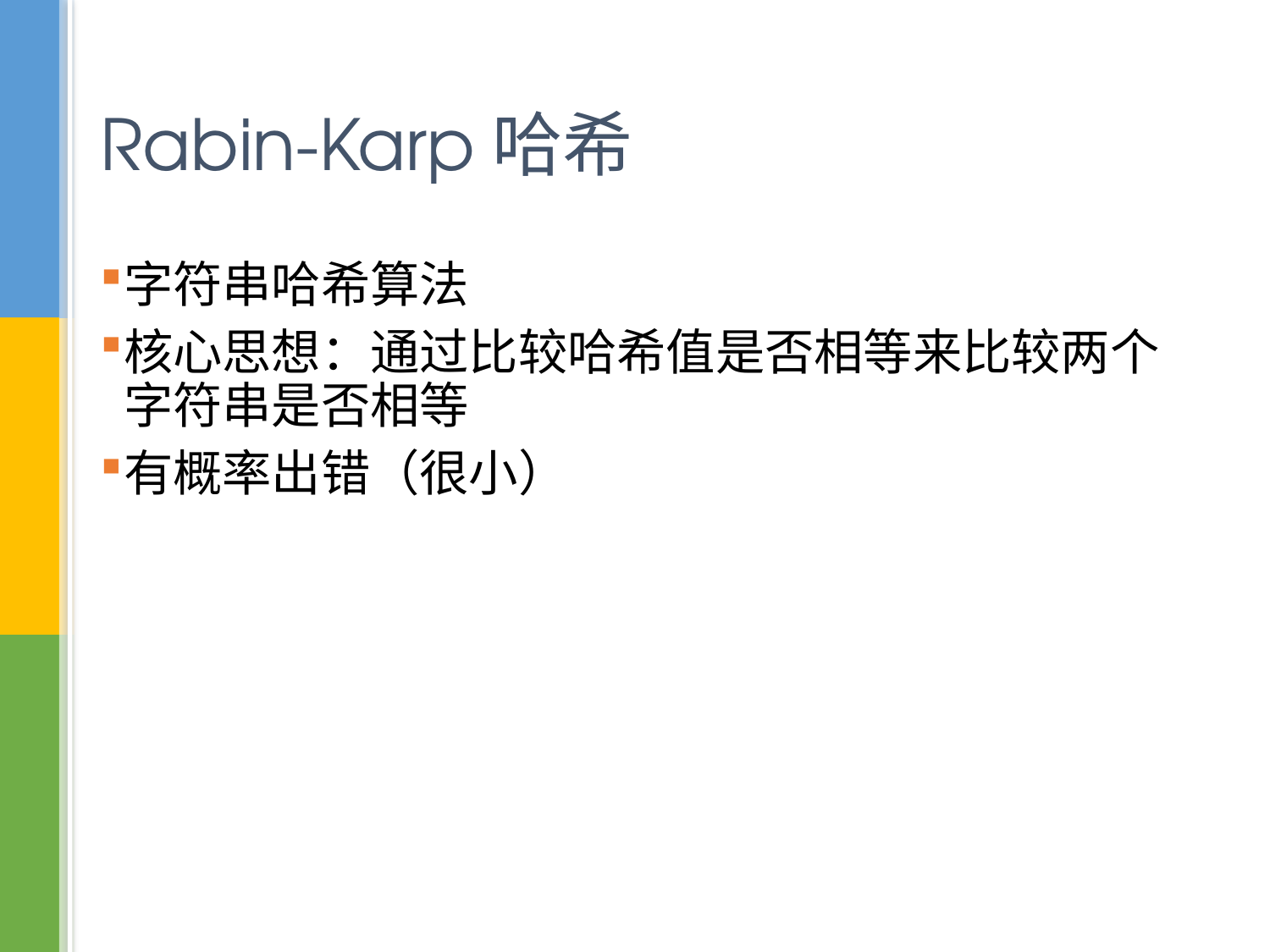

# Rabin-Karp哈希
字符串哈希算法
核心思想：通过比较哈希值是否相等来比较两个字符串是否相等
有概率出错（很小）